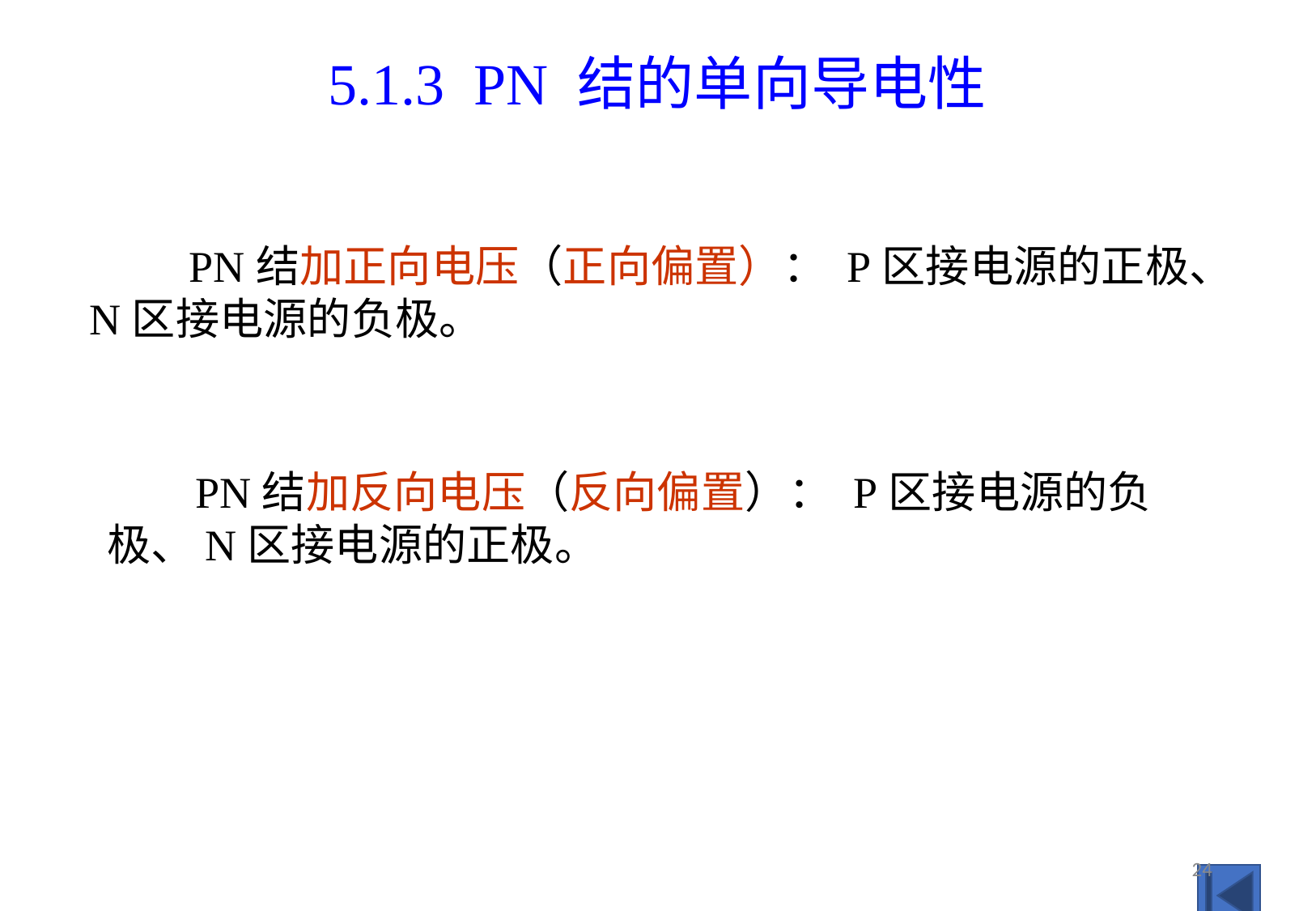

5.1.3  PN 结的单向导电性
 PN结加正向电压（正向偏置）： P区接电源的正极、N区接电源的负极。
PN结加反向电压（反向偏置）： P区接电源的负极、N区接电源的正极。
24